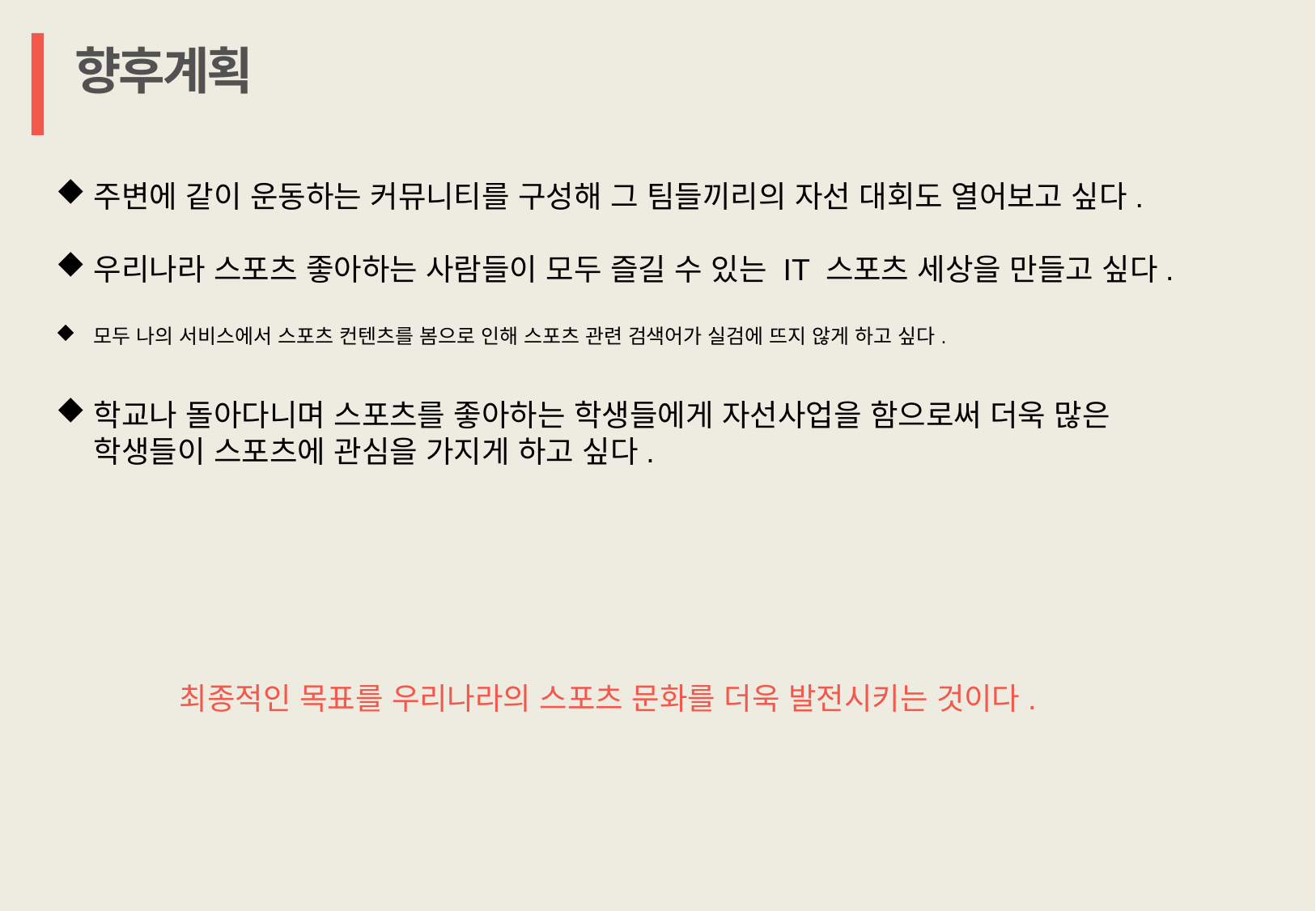

향후계획
주변에 같이 운동하는 커뮤니티를 구성해 그 팀들끼리의 자선 대회도 열어보고 싶다.

우리나라 스포츠 좋아하는 사람들이 모두 즐길 수 있는 IT 스포츠 세상을 만들고 싶다.

모두 나의 서비스에서 스포츠 컨텐츠를 봄으로 인해 스포츠 관련 검색어가 실검에 뜨지 않게 하고 싶다.

학교나 돌아다니며 스포츠를 좋아하는 학생들에게 자선사업을 함으로써 더욱 많은 학생들이 스포츠에 관심을 가지게 하고 싶다.

최종적인 목표를 우리나라의 스포츠 문화를 더욱 발전시키는 것이다.